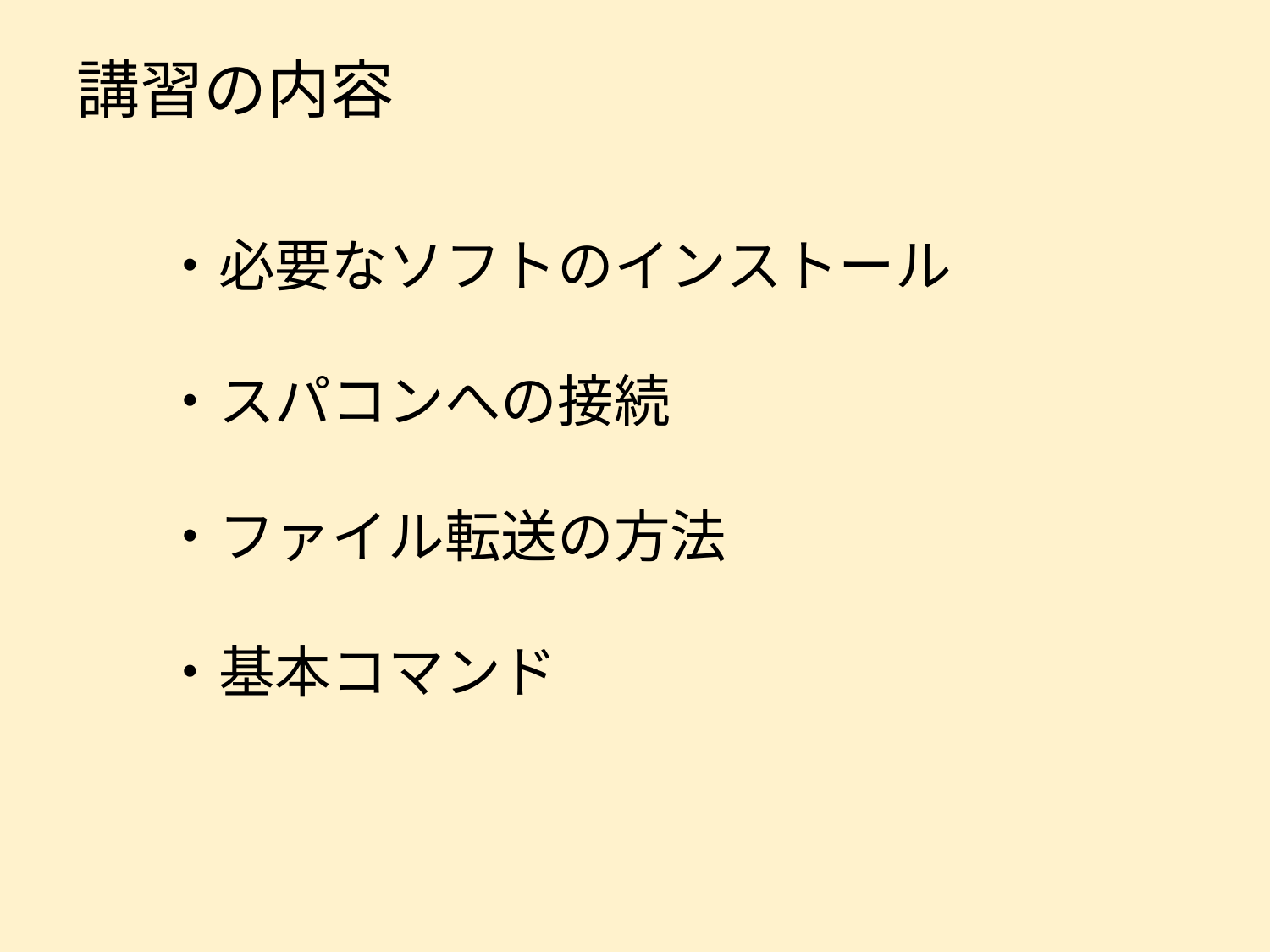

# 講習の内容
・必要なソフトのインストール
・スパコンへの接続
・ファイル転送の方法
・基本コマンド